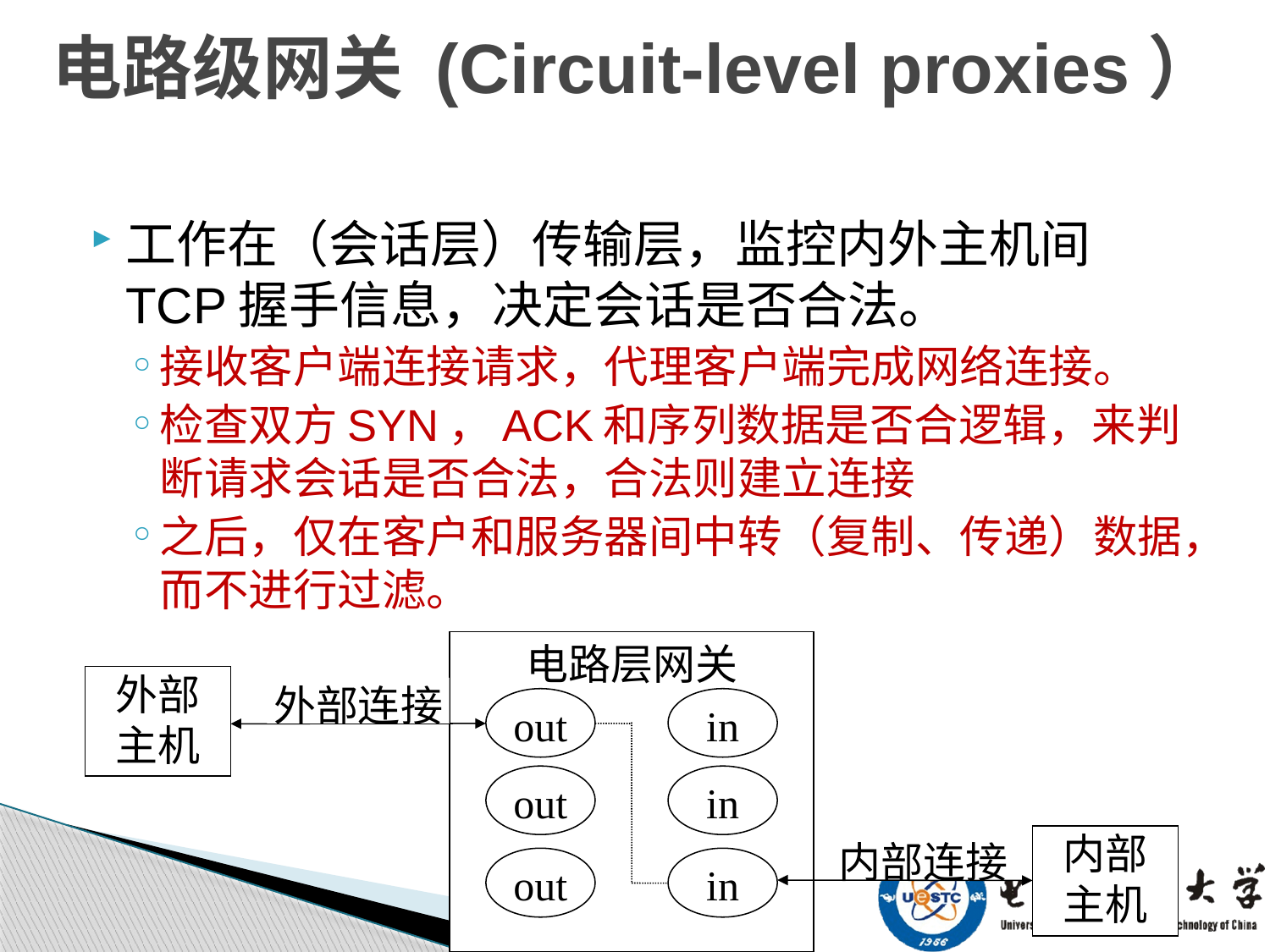

231
# 电路级网关 (Circuit-level proxies）
工作在（会话层）传输层，监控内外主机间TCP握手信息，决定会话是否合法。
接收客户端连接请求，代理客户端完成网络连接。
检查双方SYN，ACK和序列数据是否合逻辑，来判断请求会话是否合法，合法则建立连接
之后，仅在客户和服务器间中转（复制、传递）数据，而不进行过滤。

电路层网关
外部
主机
外部连接
out
in

out
in
内部
主机
内部连接
out
in